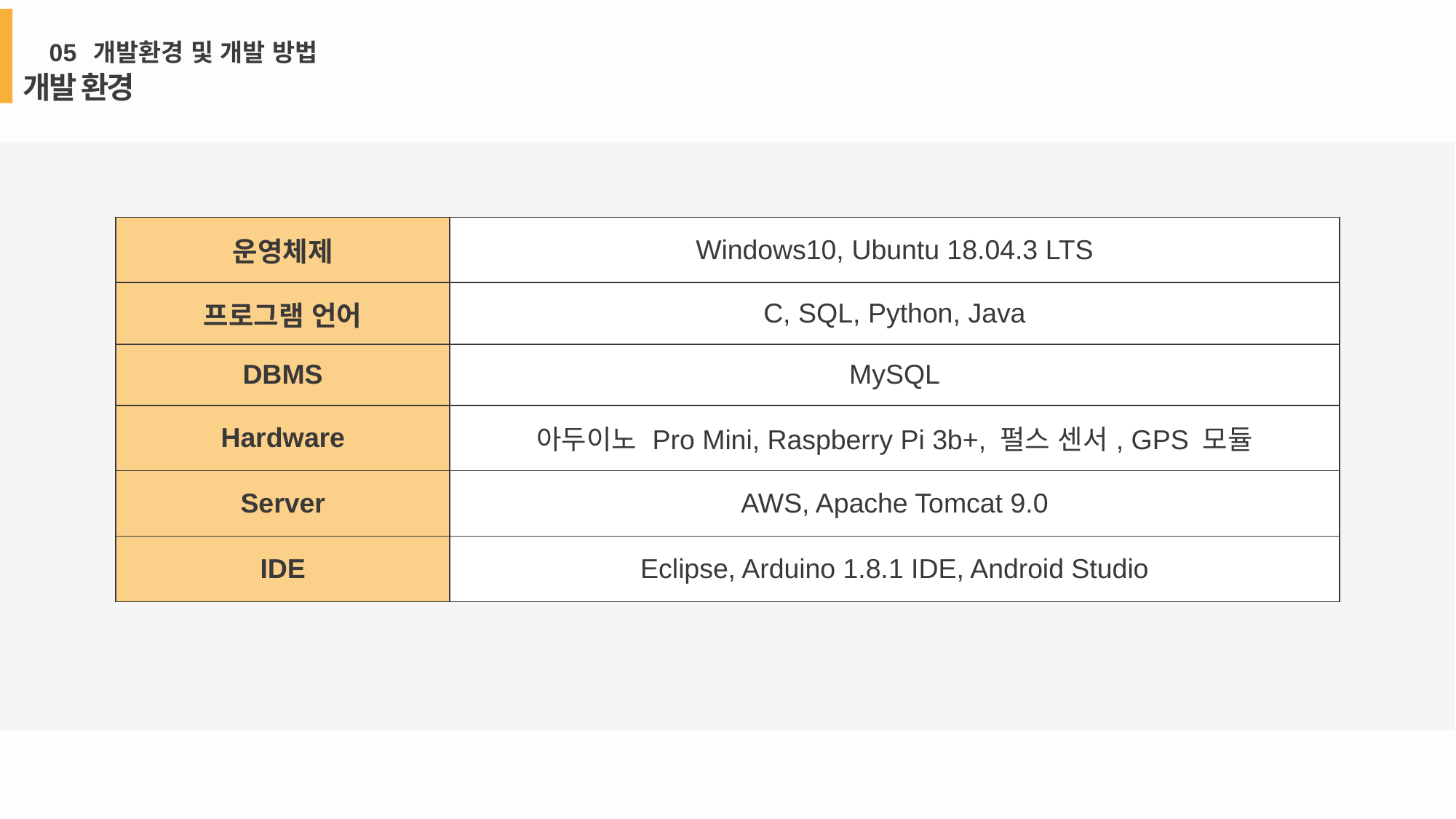

05 개발환경 및 개발 방법

개발 환경

| 운영체제 | Windows10, Ubuntu 18.04.3 LTS |
| --- | --- |
| 프로그램 언어 | C, SQL, Python, Java |
| DBMS | MySQL |
| Hardware | 아두이노 Pro Mini, Raspberry Pi 3b+, 펄스 센서, GPS 모듈 |
| Server | AWS, Apache Tomcat 9.0 |
| IDE | Eclipse, Arduino 1.8.1 IDE, Android Studio |